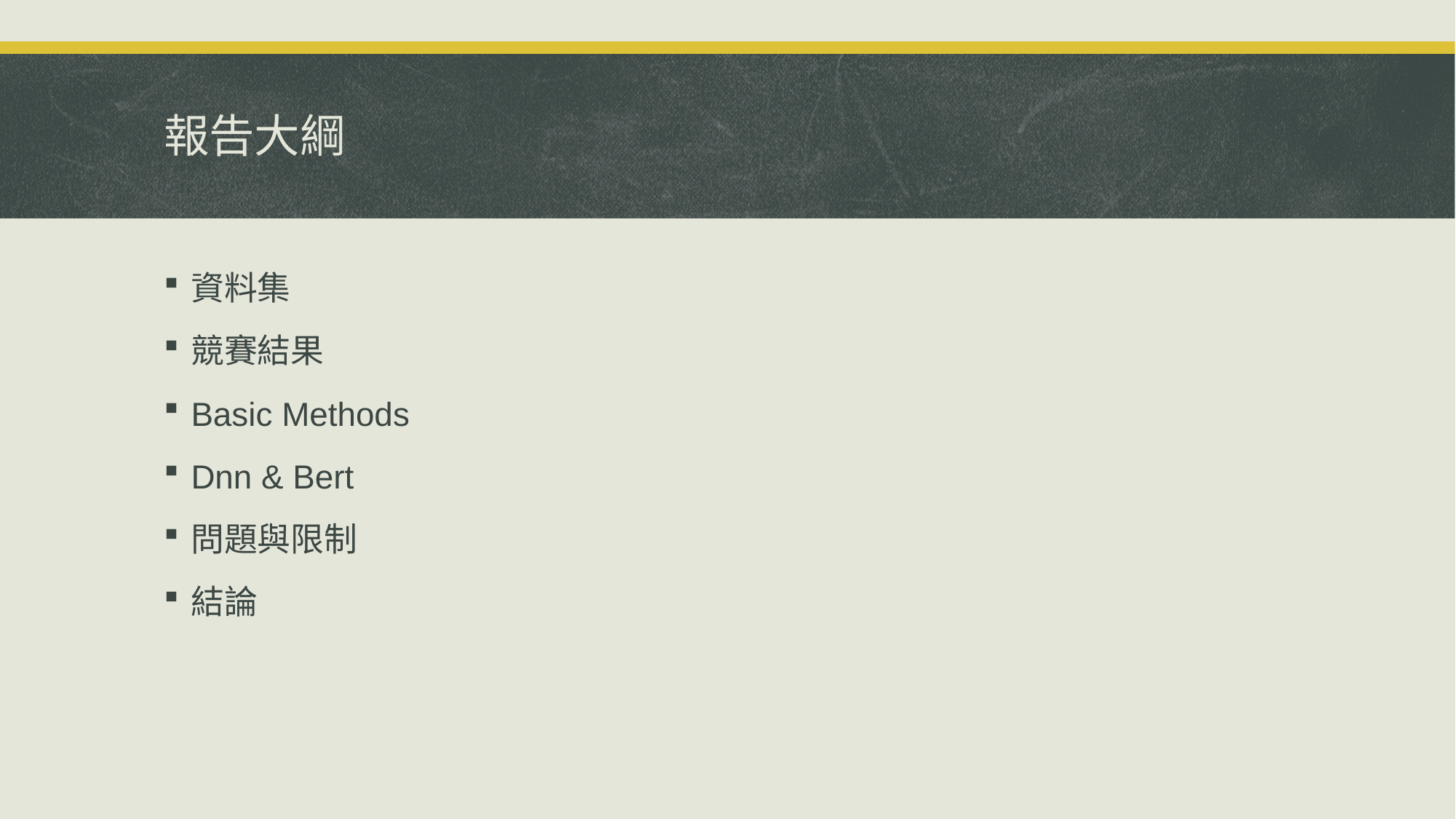

# 報告大綱
資料集
競賽結果
Basic Methods
Dnn & Bert
問題與限制
結論